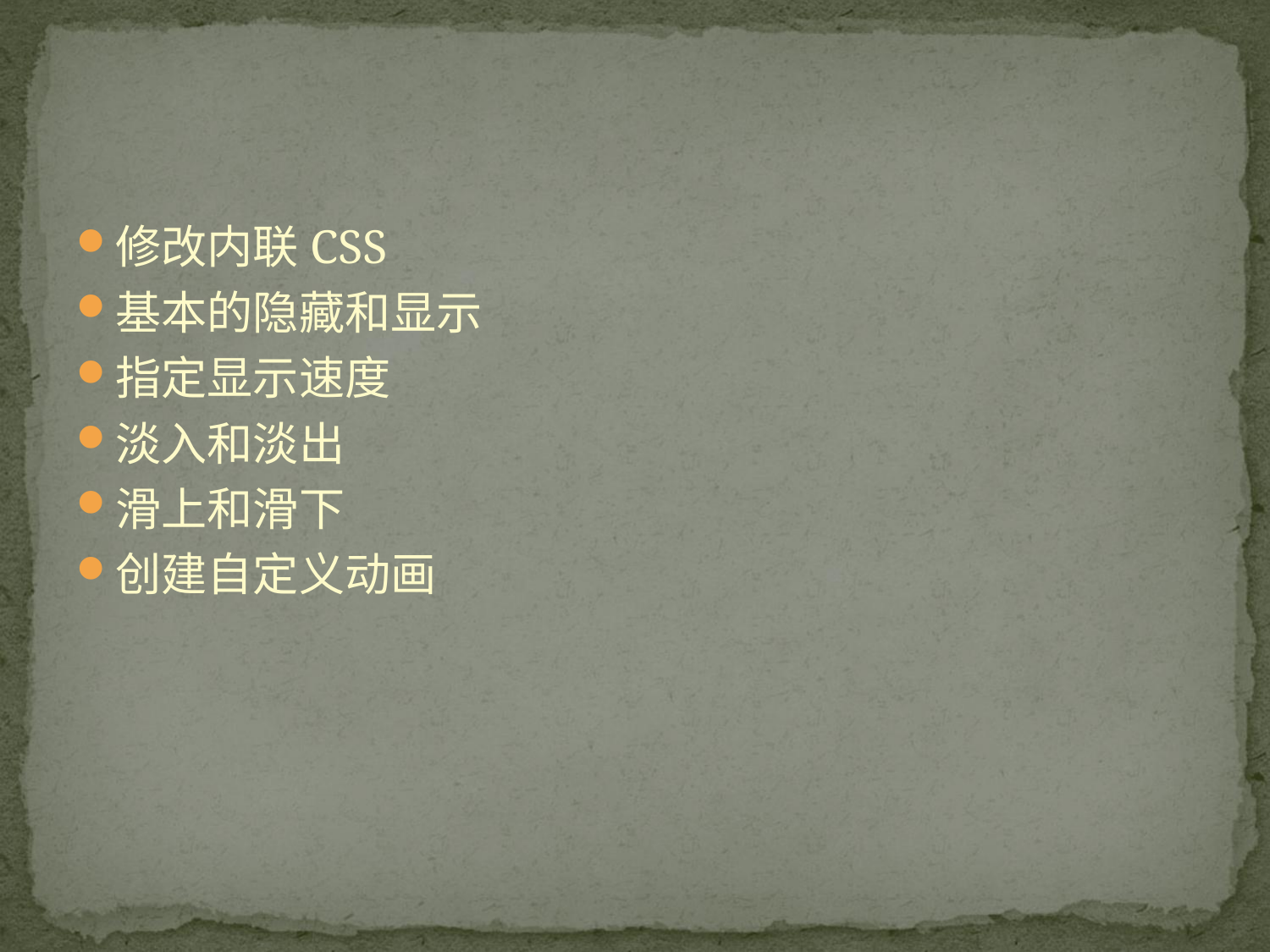

#
修改内联CSS
基本的隐藏和显示
指定显示速度
淡入和淡出
滑上和滑下
创建自定义动画